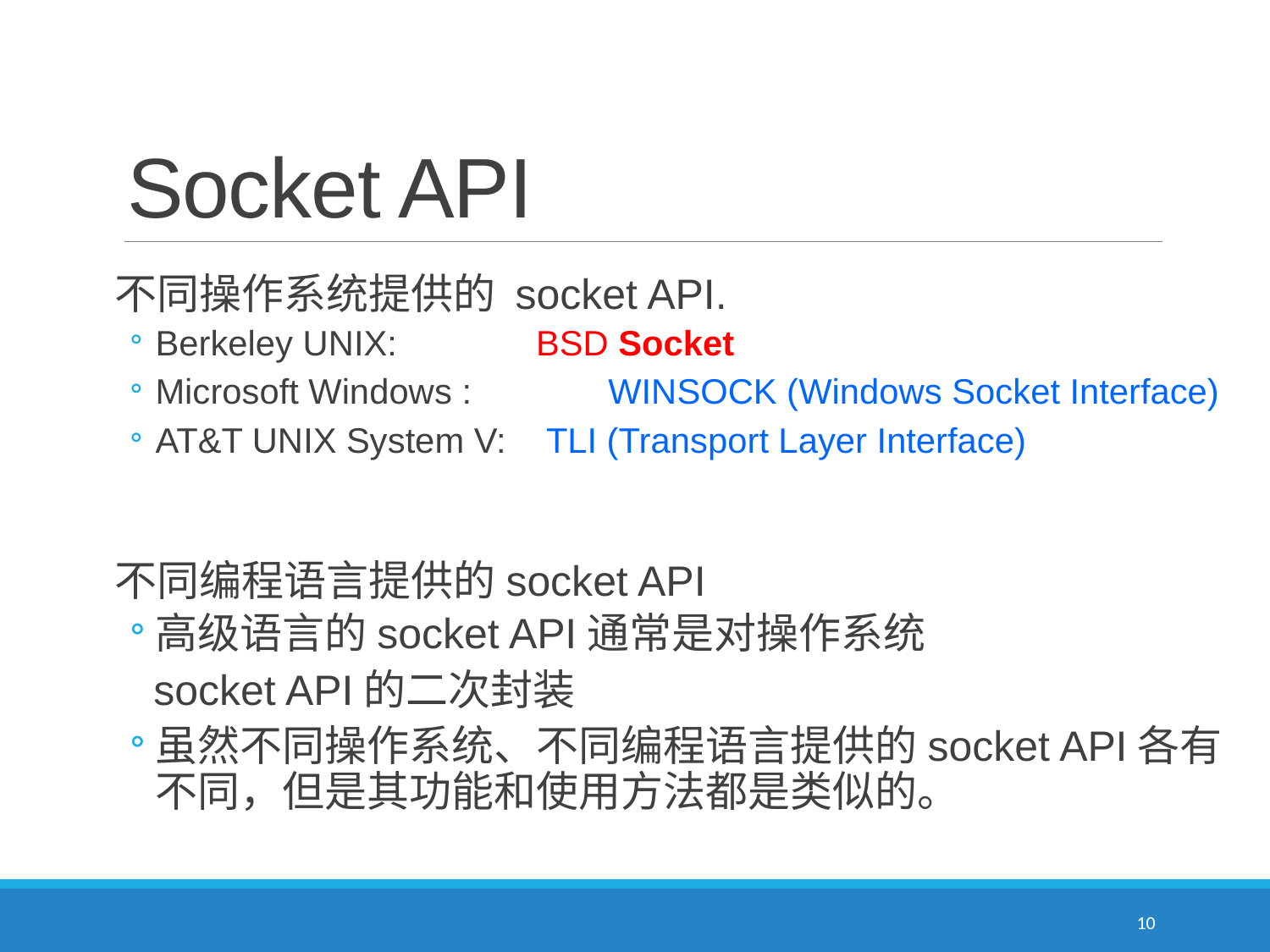

# Socket API
不同操作系统提供的 socket API.
Berkeley UNIX: 	             BSD Socket
Microsoft Windows :              WINSOCK (Windows Socket Interface)
AT&T UNIX System V:	 TLI (Transport Layer Interface)

不同编程语言提供的socket API
高级语言的socket API通常是对操作系统
  socket API的二次封装
虽然不同操作系统、不同编程语言提供的socket API各有不同，但是其功能和使用方法都是类似的。
10